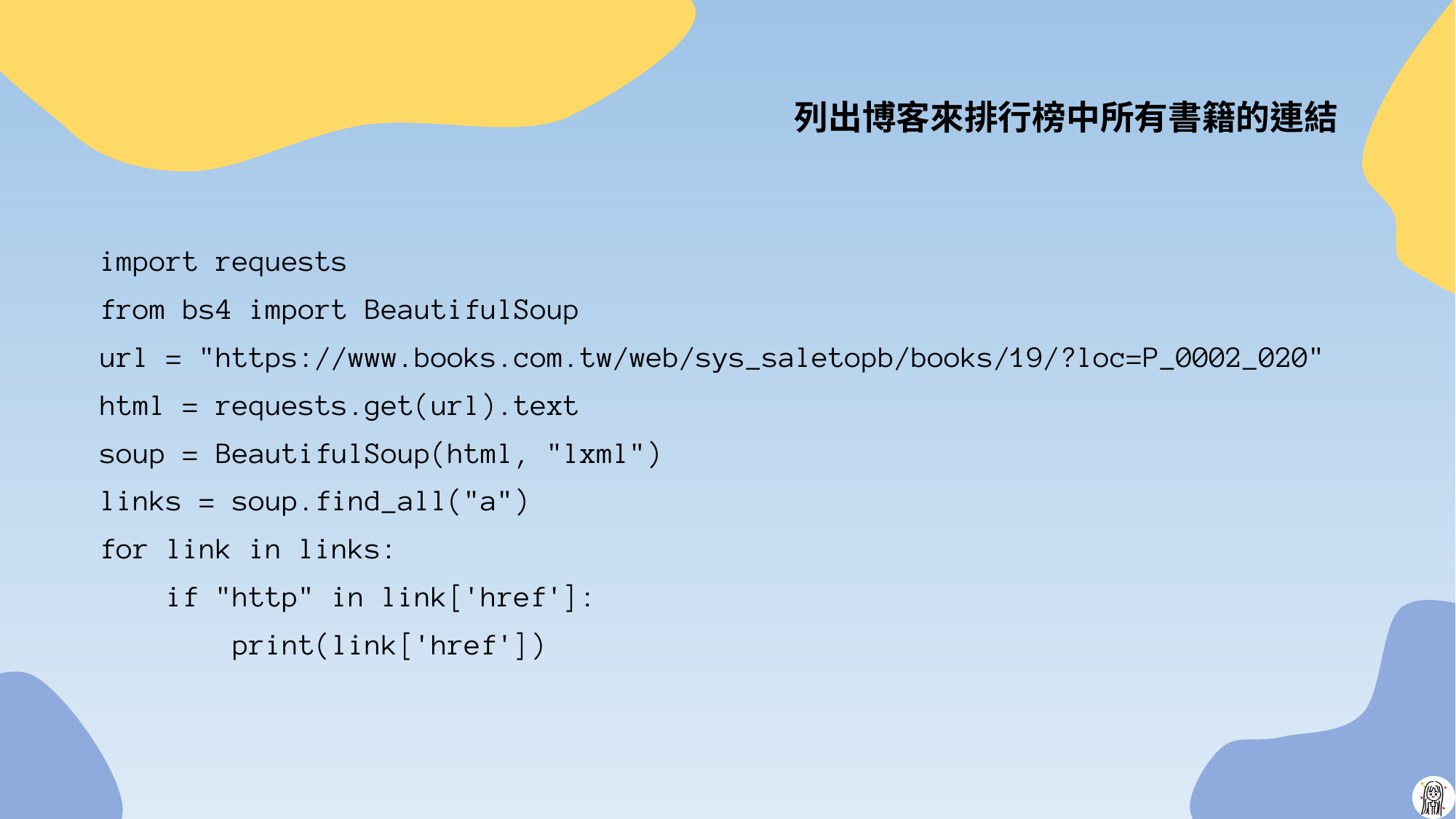

# 列出博客來排行榜中所有書籍的連結
import requests
from bs4 import BeautifulSoup
url = "https://www.books.com.tw/web/sys_saletopb/books/19/?loc=P_0002_020"
html = requests.get(url).text
soup = BeautifulSoup(html, "lxml")
links = soup.find_all("a")
for link in links:
    if "http" in link['href']:
        print(link['href'])
23